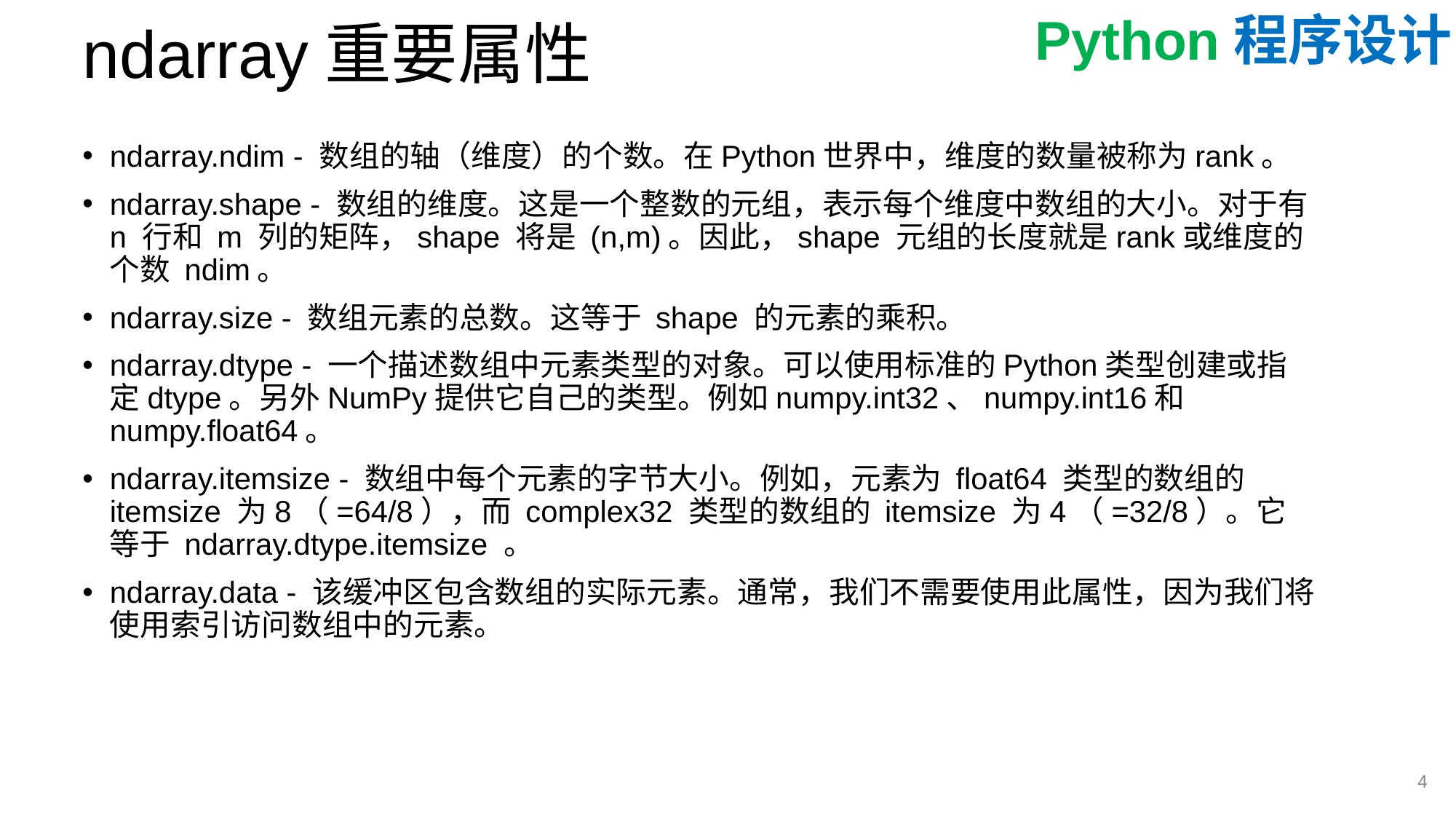

# ndarray重要属性
ndarray.ndim - 数组的轴（维度）的个数。在Python世界中，维度的数量被称为rank。
ndarray.shape - 数组的维度。这是一个整数的元组，表示每个维度中数组的大小。对于有 n 行和 m 列的矩阵，shape 将是 (n,m)。因此，shape 元组的长度就是rank或维度的个数 ndim。
ndarray.size - 数组元素的总数。这等于 shape 的元素的乘积。
ndarray.dtype - 一个描述数组中元素类型的对象。可以使用标准的Python类型创建或指定dtype。另外NumPy提供它自己的类型。例如numpy.int32、numpy.int16和numpy.float64。
ndarray.itemsize - 数组中每个元素的字节大小。例如，元素为 float64 类型的数组的 itemsize 为8（=64/8），而 complex32 类型的数组的 itemsize 为4（=32/8）。它等于 ndarray.dtype.itemsize 。
ndarray.data - 该缓冲区包含数组的实际元素。通常，我们不需要使用此属性，因为我们将使用索引访问数组中的元素。
4